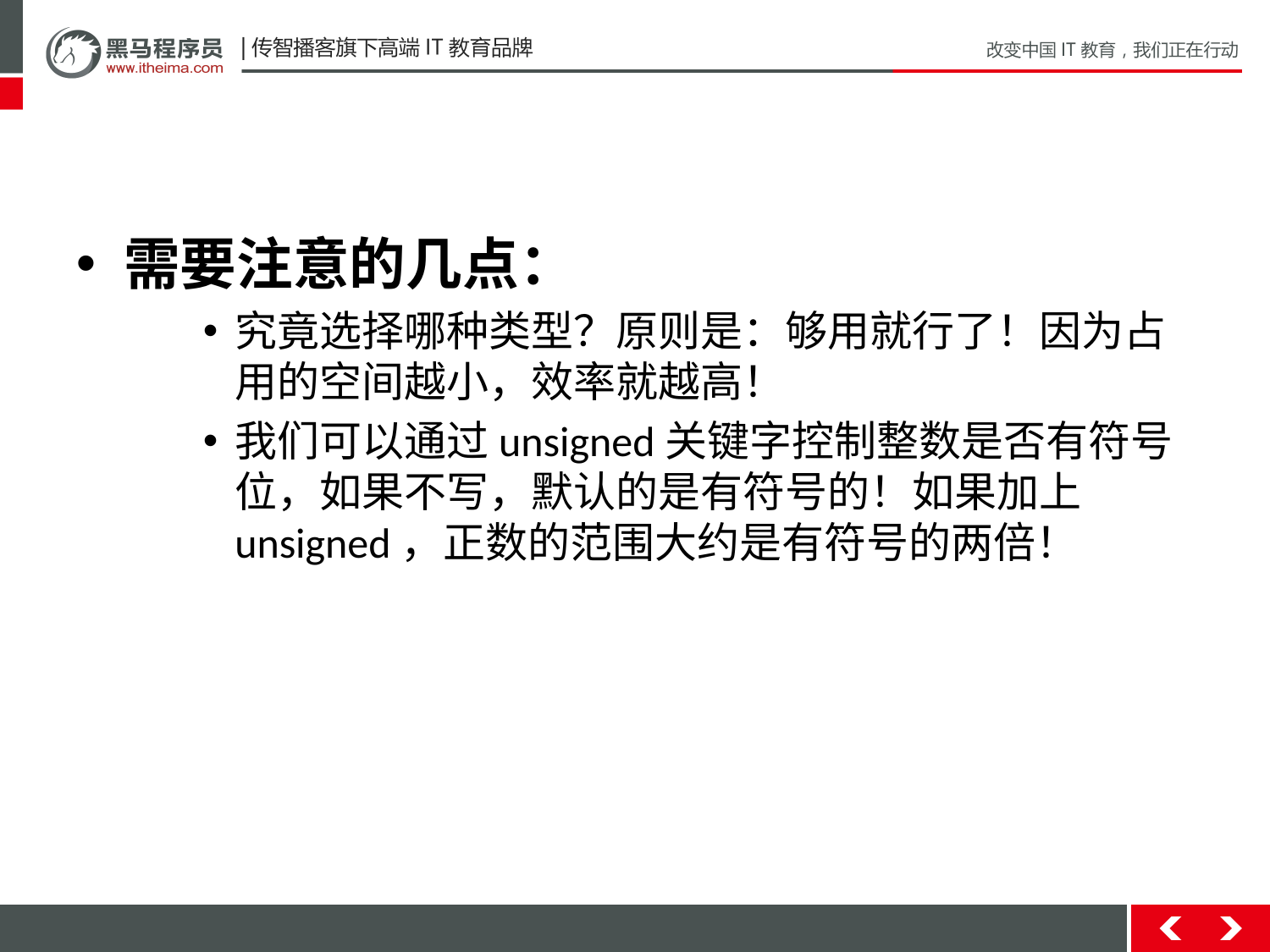

#
需要注意的几点：
究竟选择哪种类型？原则是：够用就行了！因为占用的空间越小，效率就越高！
我们可以通过unsigned关键字控制整数是否有符号位，如果不写，默认的是有符号的！如果加上unsigned，正数的范围大约是有符号的两倍！